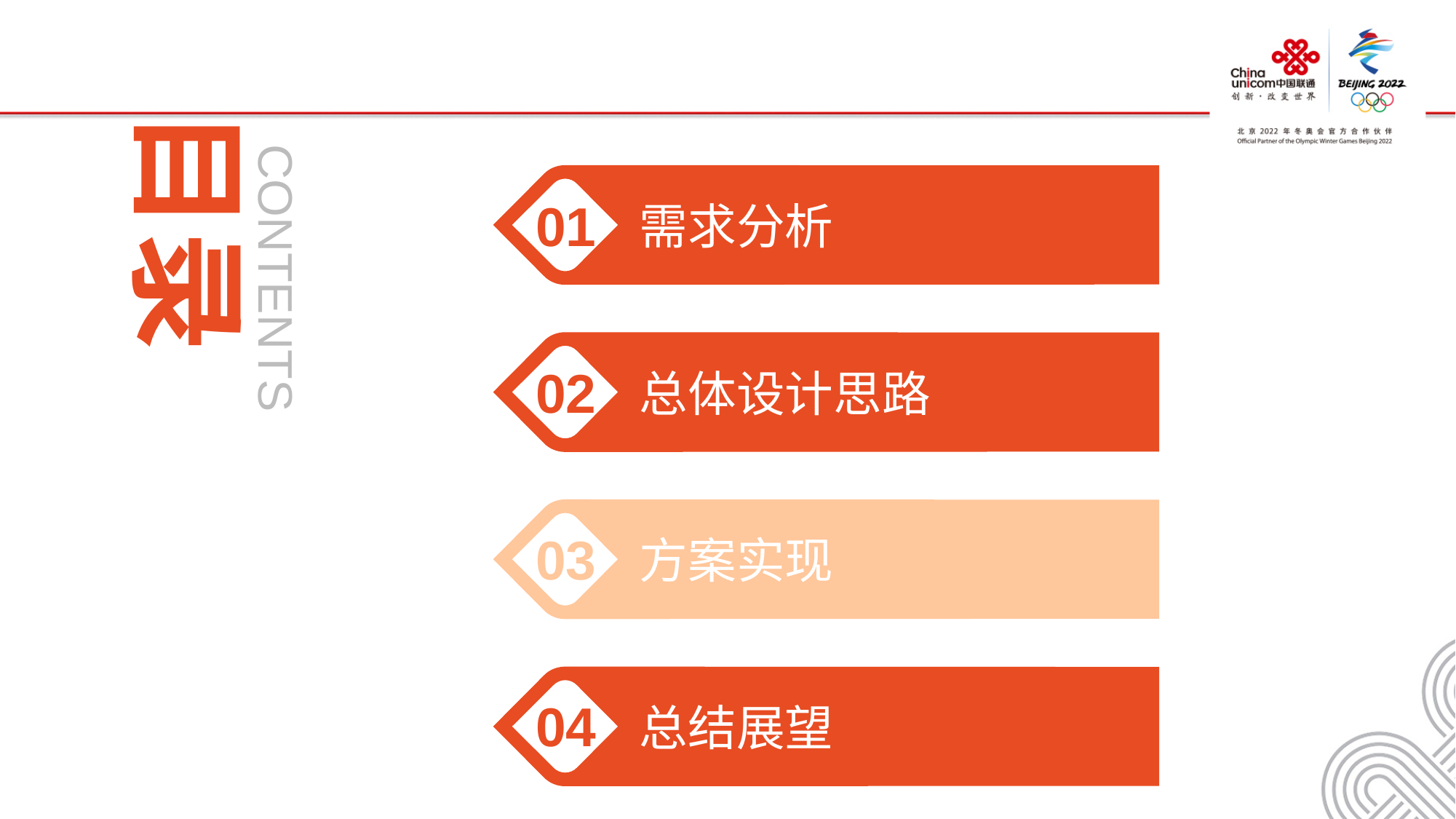

目录
CONTENTS
需求分析
01
02
总体设计思路
03
方案实现
04

总结展望